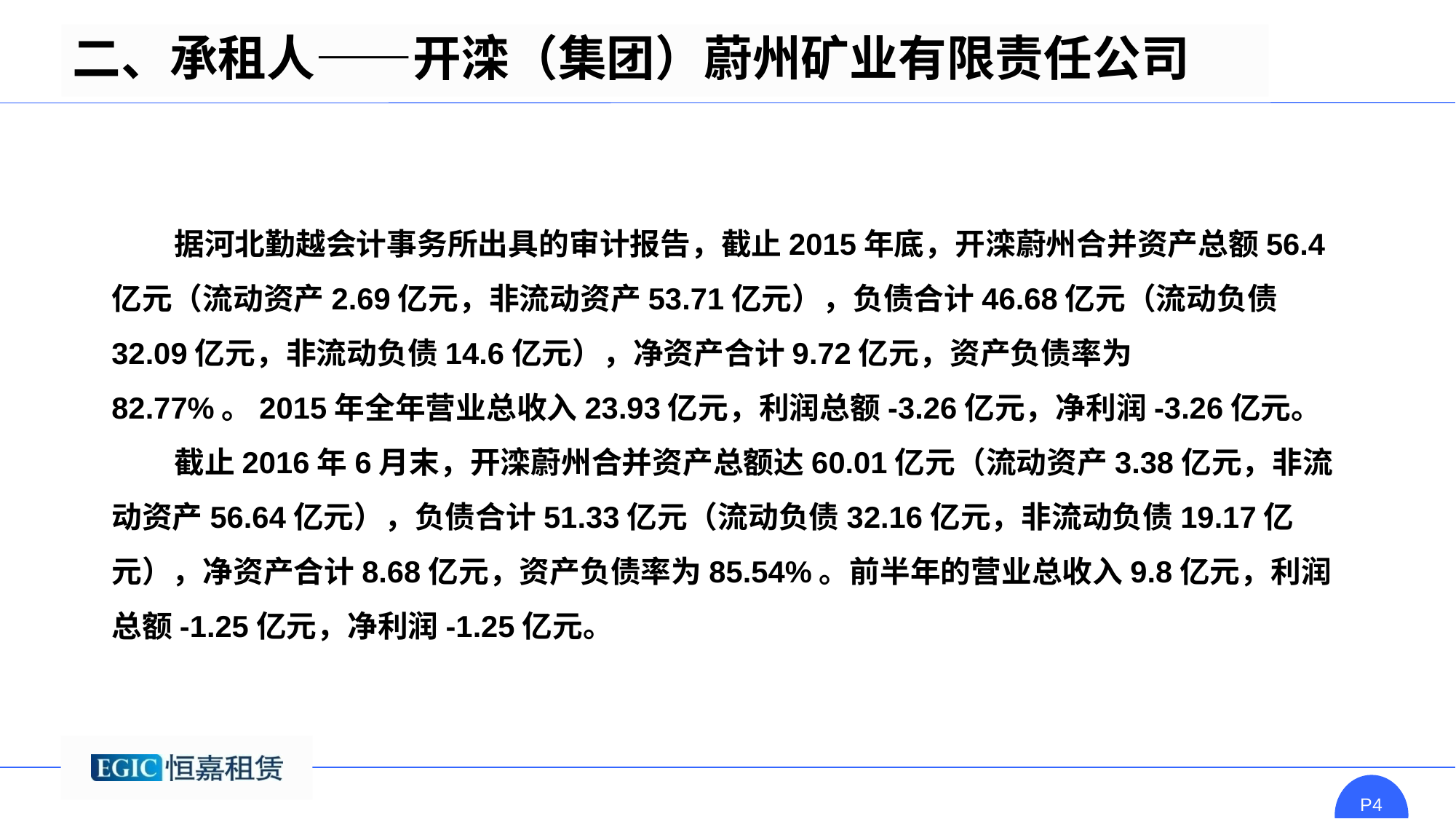

二、承租人——开滦（集团）蔚州矿业有限责任公司
        据河北勤越会计事务所出具的审计报告，截止2015年底，开滦蔚州合并资产总额56.4亿元（流动资产2.69亿元，非流动资产53.71亿元），负债合计46.68亿元（流动负债32.09亿元，非流动负债14.6亿元），净资产合计9.72亿元，资产负债率为82.77%。2015年全年营业总收入23.93亿元，利润总额-3.26亿元，净利润-3.26亿元。
        截止2016年6月末，开滦蔚州合并资产总额达60.01亿元（流动资产3.38亿元，非流动资产56.64亿元），负债合计51.33亿元（流动负债32.16亿元，非流动负债19.17亿元），净资产合计8.68亿元，资产负债率为85.54%。前半年的营业总收入9.8亿元，利润总额-1.25亿元，净利润-1.25亿元。